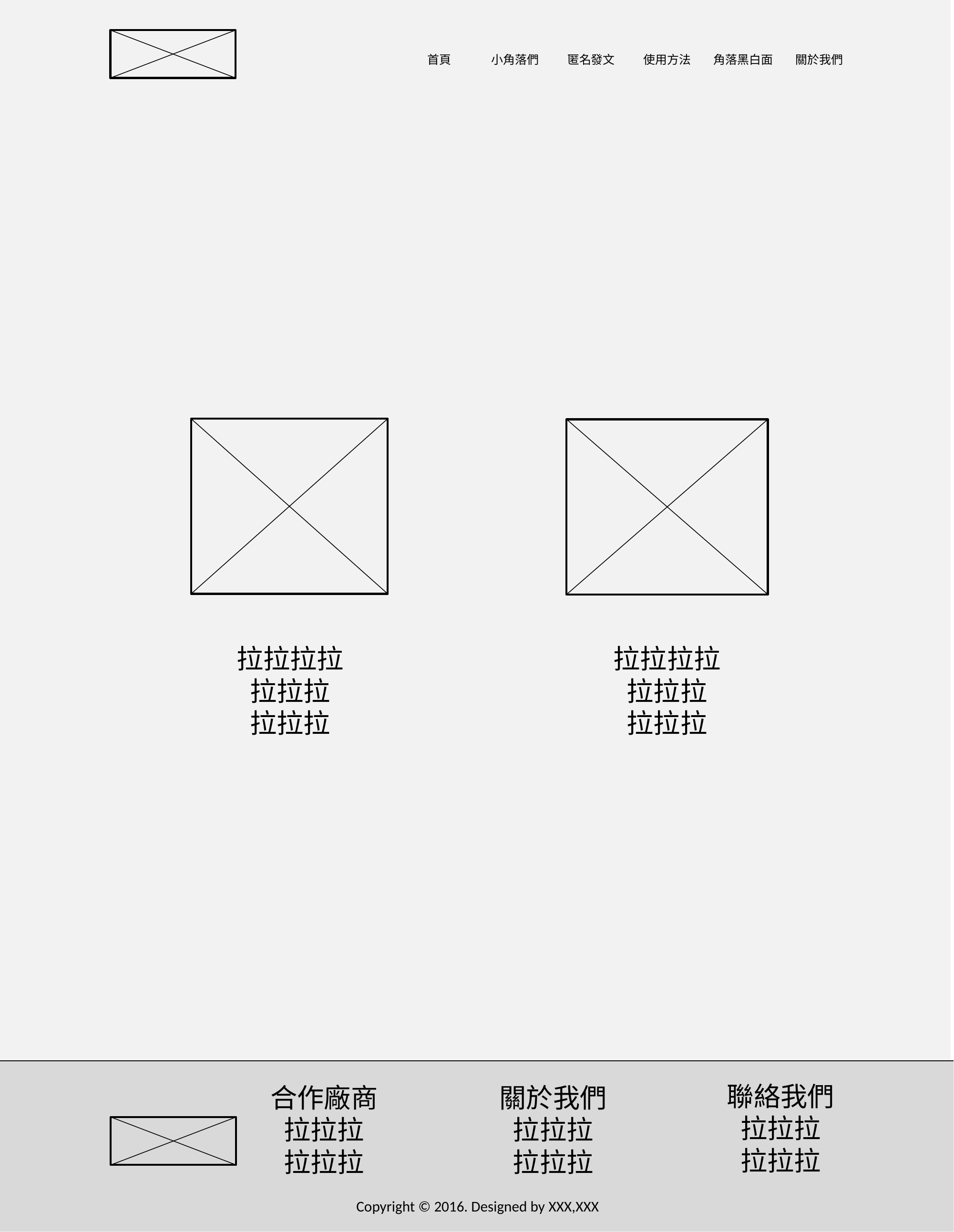

關於我們
首頁
小角落們
匿名發文
使用方法
角落黑白面

拉拉拉拉
拉拉拉
拉拉拉
拉拉拉拉
拉拉拉
拉拉拉

聯絡我們
拉拉拉
拉拉拉
合作廠商
拉拉拉
拉拉拉
關於我們
拉拉拉
拉拉拉

Copyright © 2016. Designed by XXX,XXX